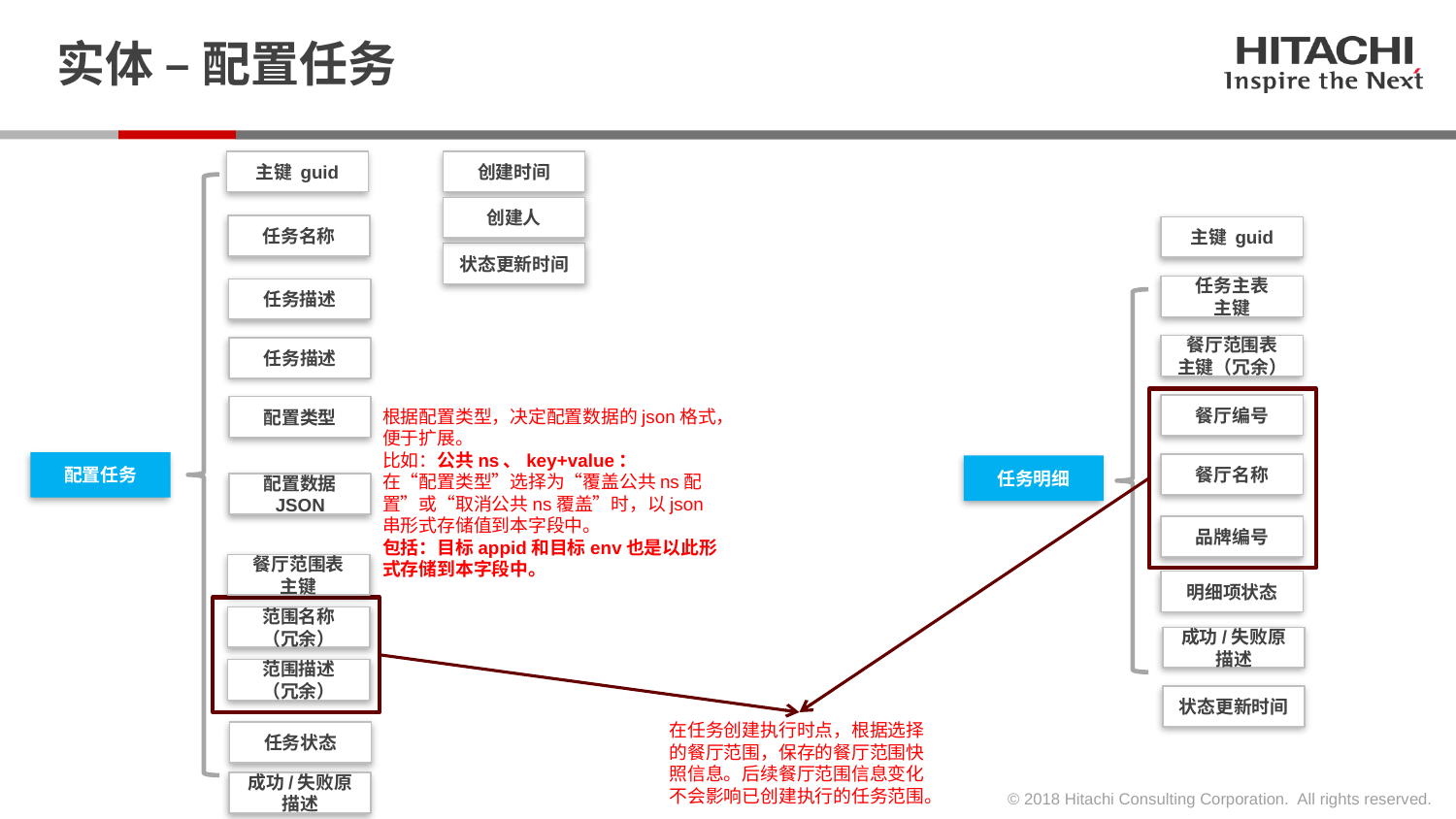

# 实体 – 配置任务
主键 guid
创建时间

创建人
任务名称
主键 guid
状态更新时间
任务主表
主键
任务描述

餐厅范围表
主键（冗余）
任务描述

餐厅编号
配置类型
根据配置类型，决定配置数据的json格式，便于扩展。
比如：公共ns、key+value：
在“配置类型”选择为“覆盖公共ns配置”或“取消公共ns覆盖”时，以json串形式存储值到本字段中。
包括：目标appid和目标env也是以此形式存储到本字段中。
配置任务
餐厅名称
任务明细
配置数据
JSON
品牌编号
餐厅范围表
主键
明细项状态

范围名称
（冗余）
成功/失败原描述
范围描述
（冗余）
状态更新时间
在任务创建执行时点，根据选择的餐厅范围，保存的餐厅范围快照信息。后续餐厅范围信息变化不会影响已创建执行的任务范围。
任务状态
成功/失败原描述